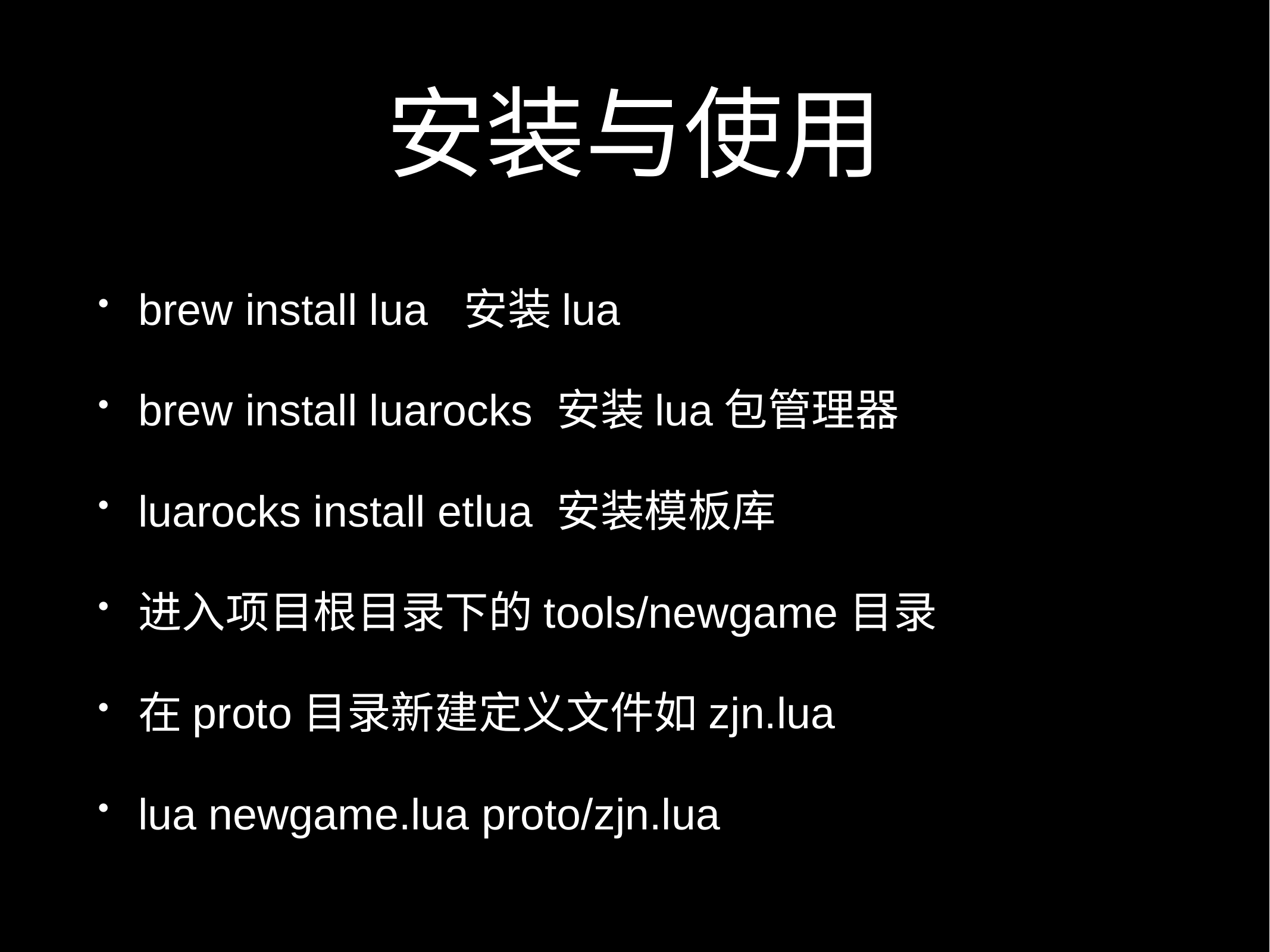

# 安装与使用
brew install lua  安装lua
brew install luarocks 安装lua包管理器
luarocks install etlua 安装模板库
进入项目根目录下的tools/newgame目录
在proto目录新建定义文件如zjn.lua
lua newgame.lua proto/zjn.lua